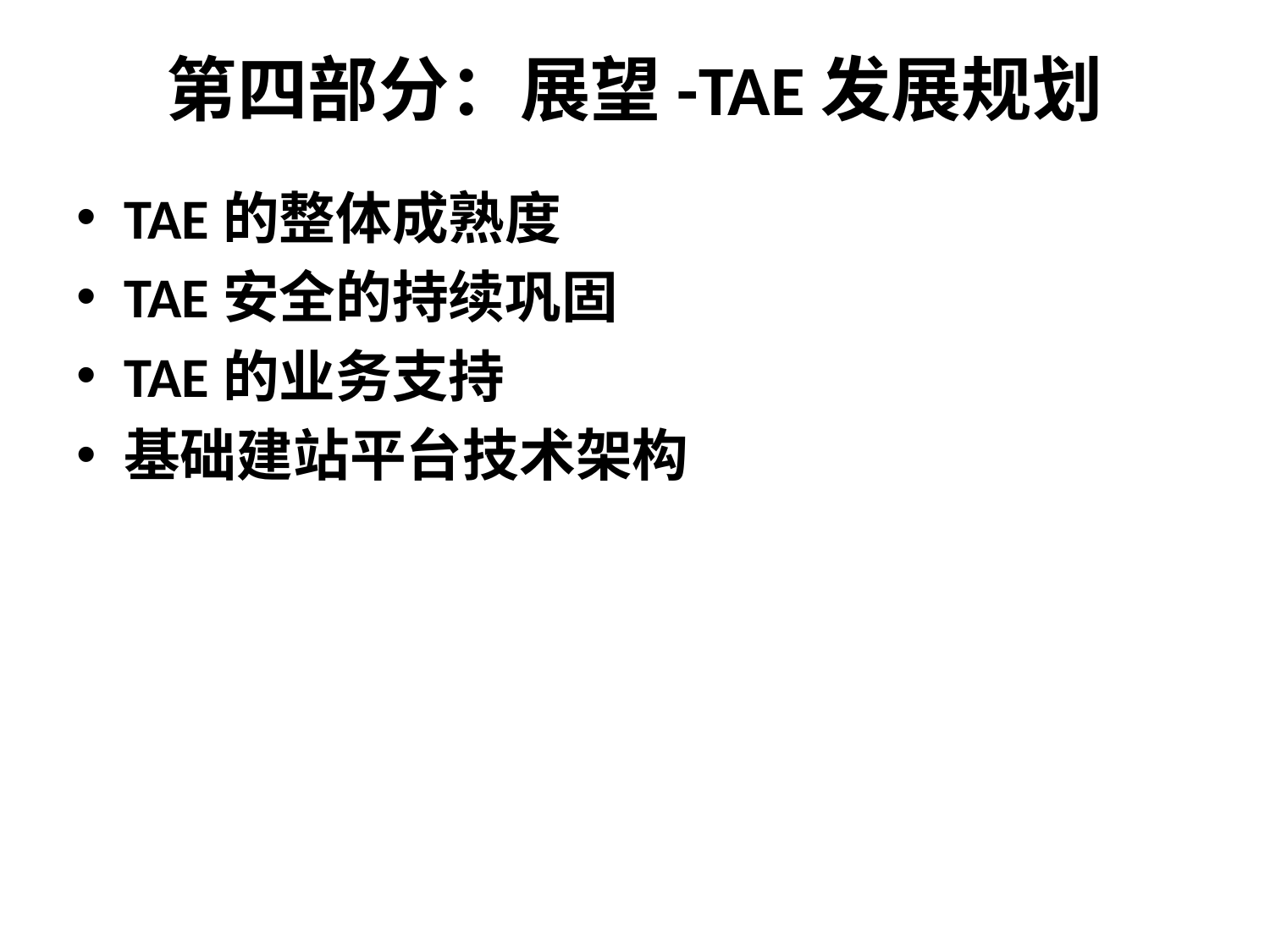

# 第四部分：展望-TAE发展规划
TAE的整体成熟度
TAE安全的持续巩固
TAE的业务支持
基础建站平台技术架构